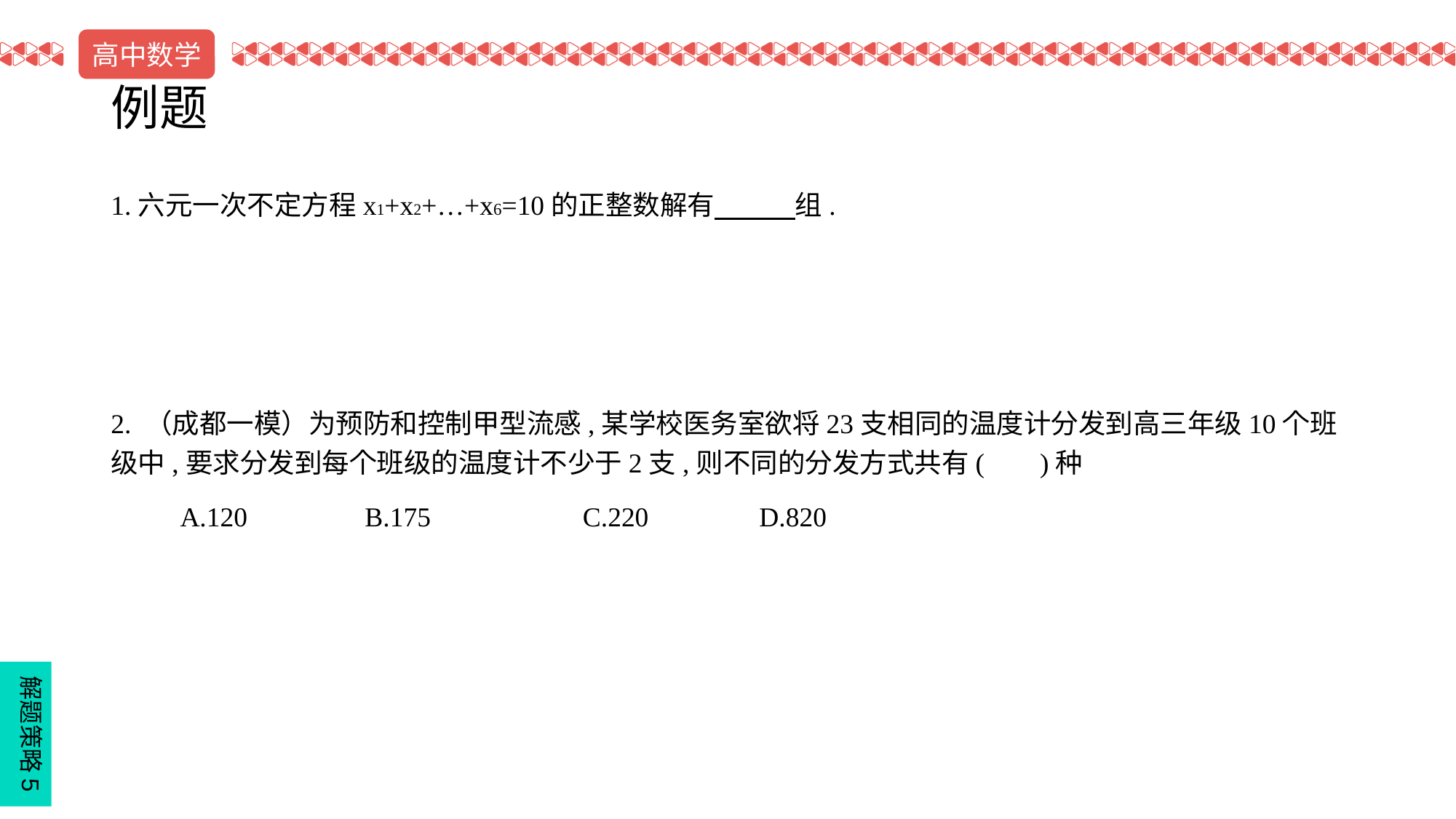

# 例题
1.六元一次不定方程x1+x2+…+x6=10的正整数解有             组.

2. （成都一模）为预防和控制甲型流感,某学校医务室欲将23支相同的温度计分发到高三年级10个班级中,要求分发到每个班级的温度计不少于2支,则不同的分发方式共有(        )种
          A.120                 B.175                      C.220                D.820

解题策略5
36